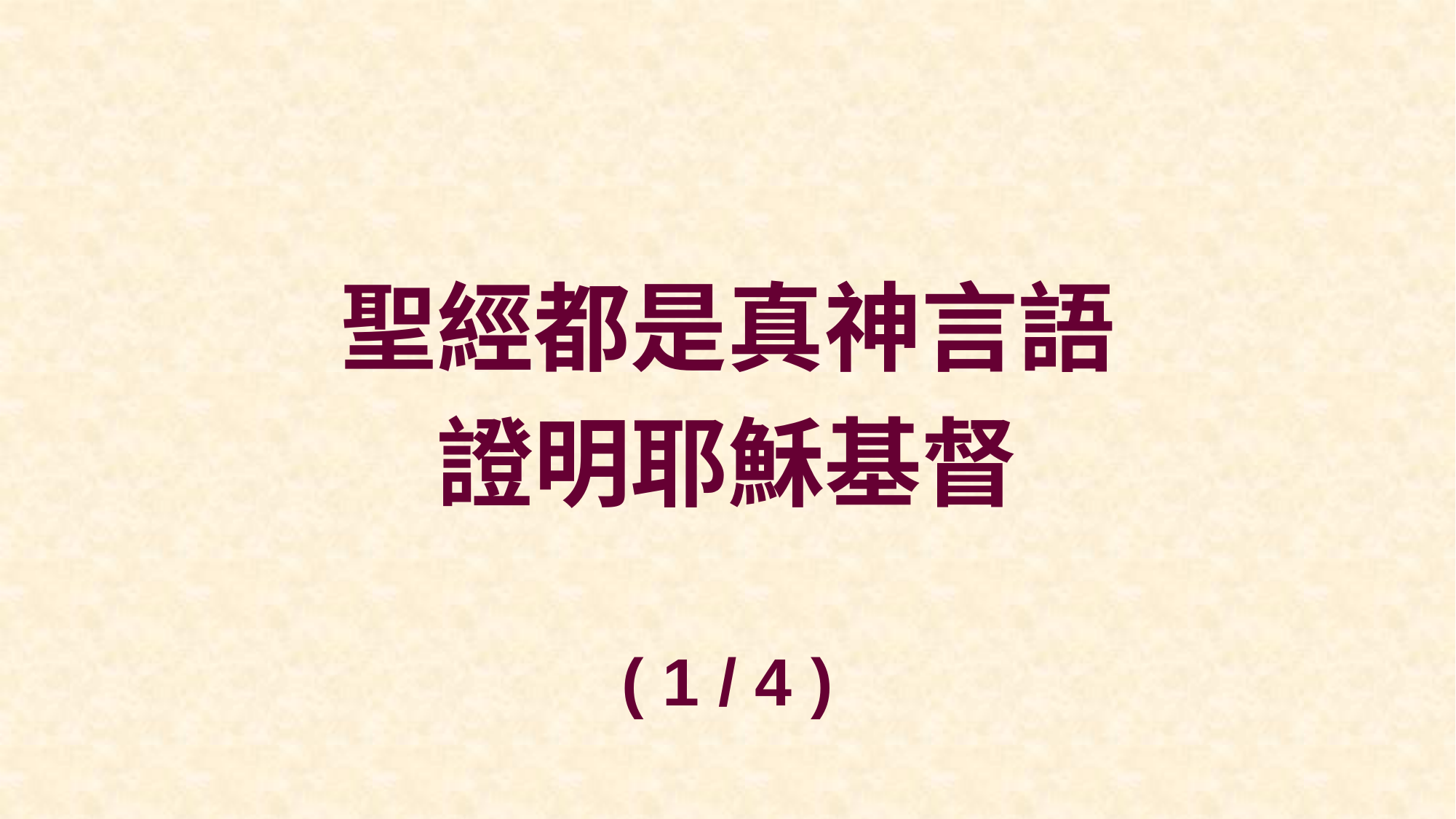

聖經都是真神言語
證明耶穌基督
( 1 / 4 )